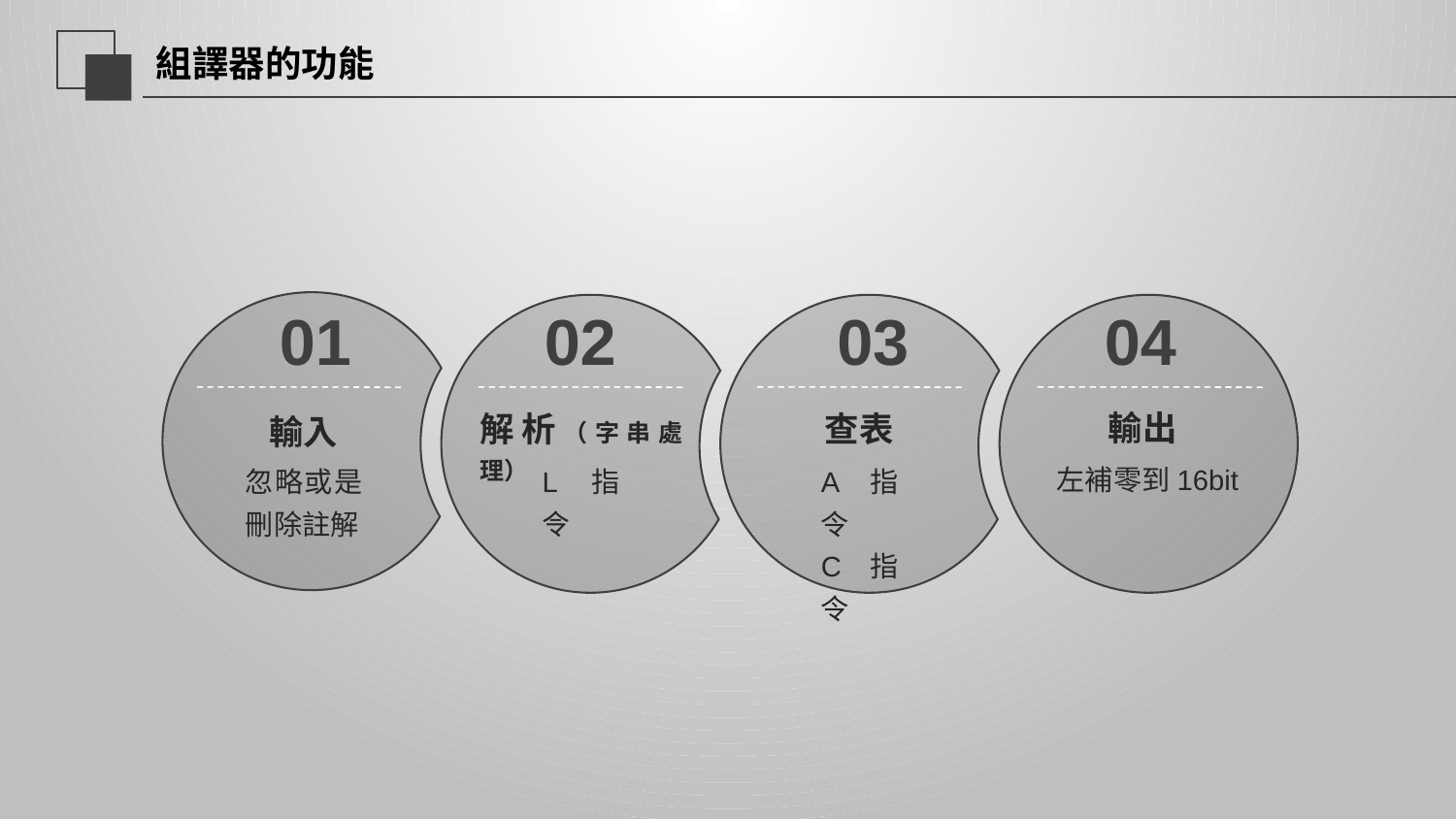

延迟符
# 組譯器的功能

01
02
03
04

輸出
解析（字串處理）
查表
輸入
左補零到16bit
忽略或是刪除註解
L指令
A指令
C指令